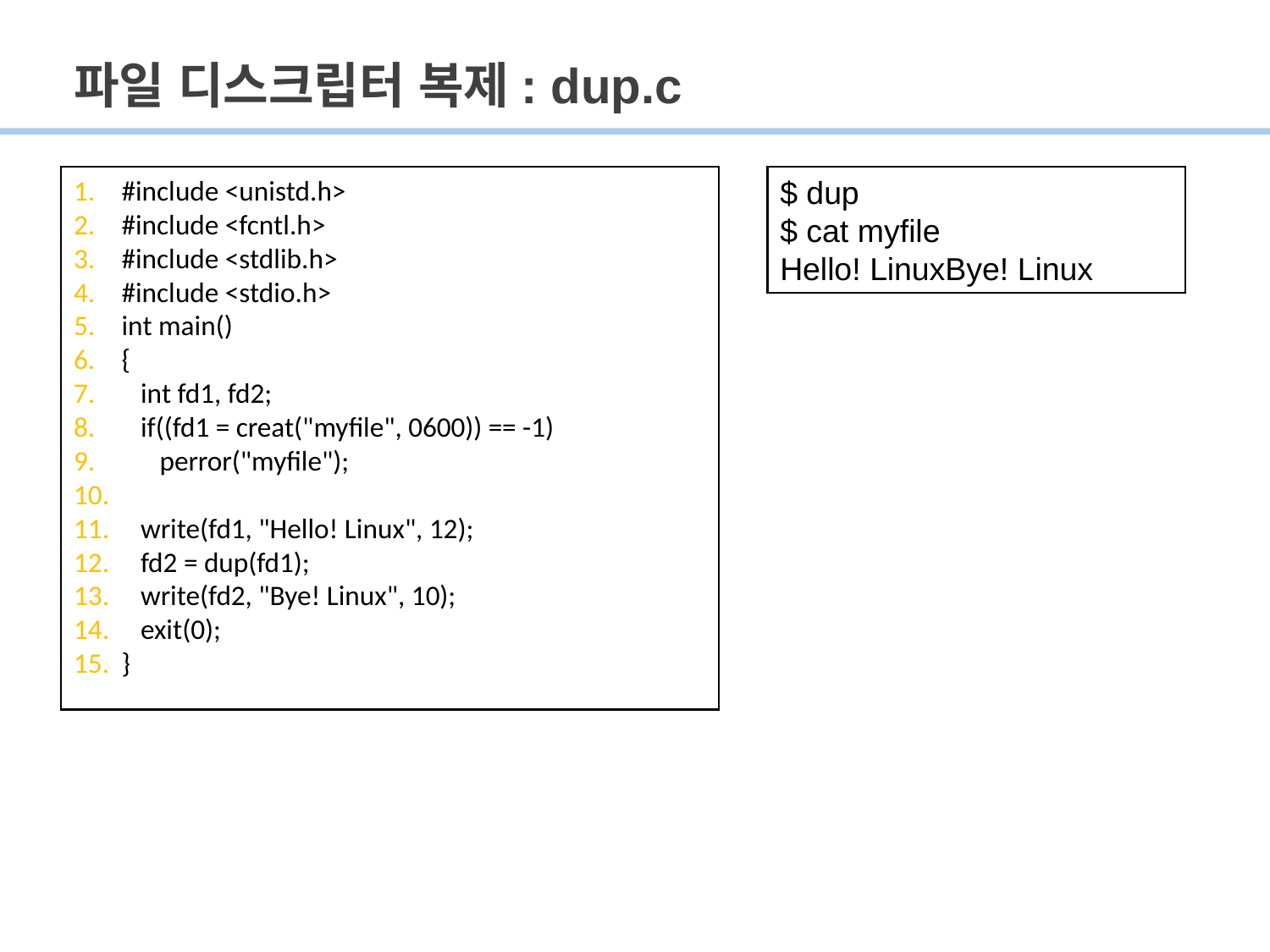

# 파일 디스크립터 복제: dup.c
#include <unistd.h>
#include <fcntl.h>
#include <stdlib.h>
#include <stdio.h>
int main()
{
   int fd1, fd2;
   if((fd1 = creat("myfile", 0600)) == -1)
      perror("myfile");

   write(fd1, "Hello! Linux", 12);
   fd2 = dup(fd1);
   write(fd2, "Bye! Linux", 10);
   exit(0);
}

$ dup
$ cat myfile
Hello! LinuxBye! Linux